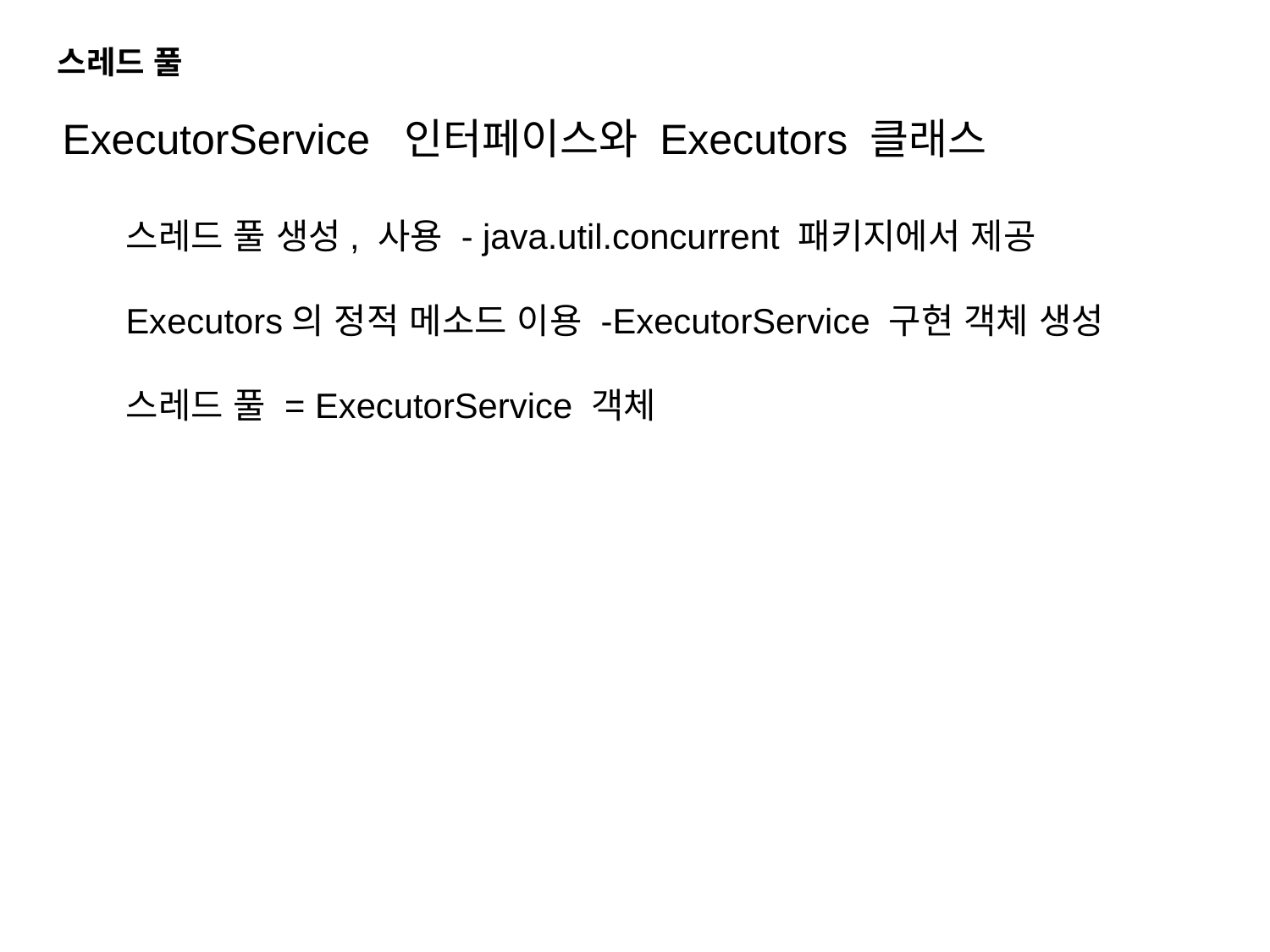

스레드 풀
ExecutorService  인터페이스와 Executors 클래스

스레드 풀 생성, 사용 - java.util.concurrent 패키지에서 제공

Executors의 정적 메소드 이용 -ExecutorService 구현 객체 생성

스레드 풀 = ExecutorService 객체